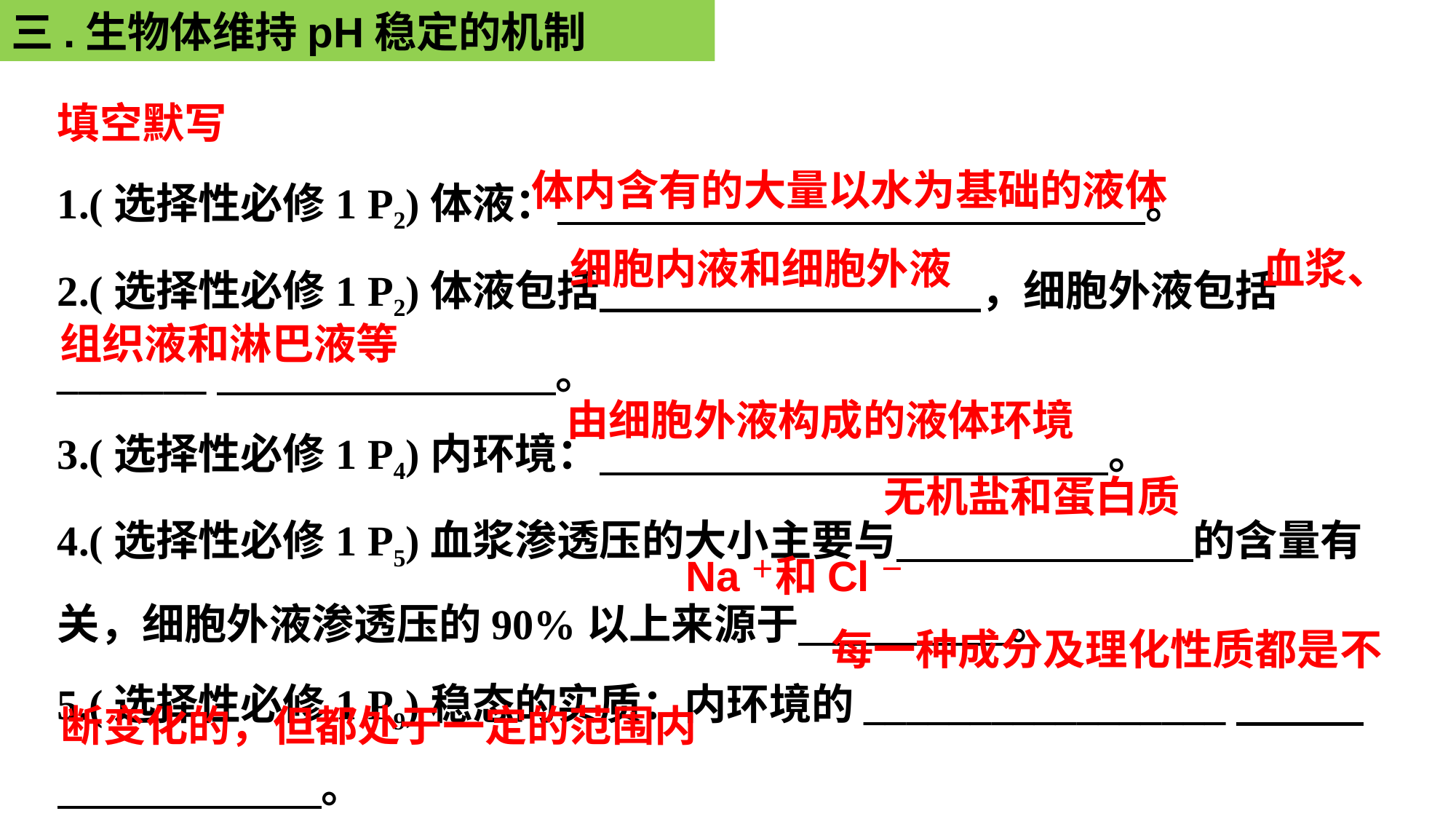

三.生物体维持pH稳定的机制
填空默写
1.(选择性必修1 P2)体液：                                                             。
2.(选择性必修1 P2)体液包括　　　　　　　　　，细胞外液包括_______　　　　　　　　。
3.(选择性必修1 P4)内环境：　　　　　　　　　　　　。
4.(选择性必修1 P5)血浆渗透压的大小主要与　　　　　　　的含量有关，细胞外液渗透压的90%以上来源于　　　　　。
5.(选择性必修1 P9)稳态的实质：内环境的_________________　　　　　　　　　 。
体内含有的大量以水为基础的液体
细胞内液和细胞外液
血浆、
组织液和淋巴液等
由细胞外液构成的液体环境
无机盐和蛋白质
Na＋和Cl－
每一种成分及理化性质都是不
断变化的，但都处于一定的范围内